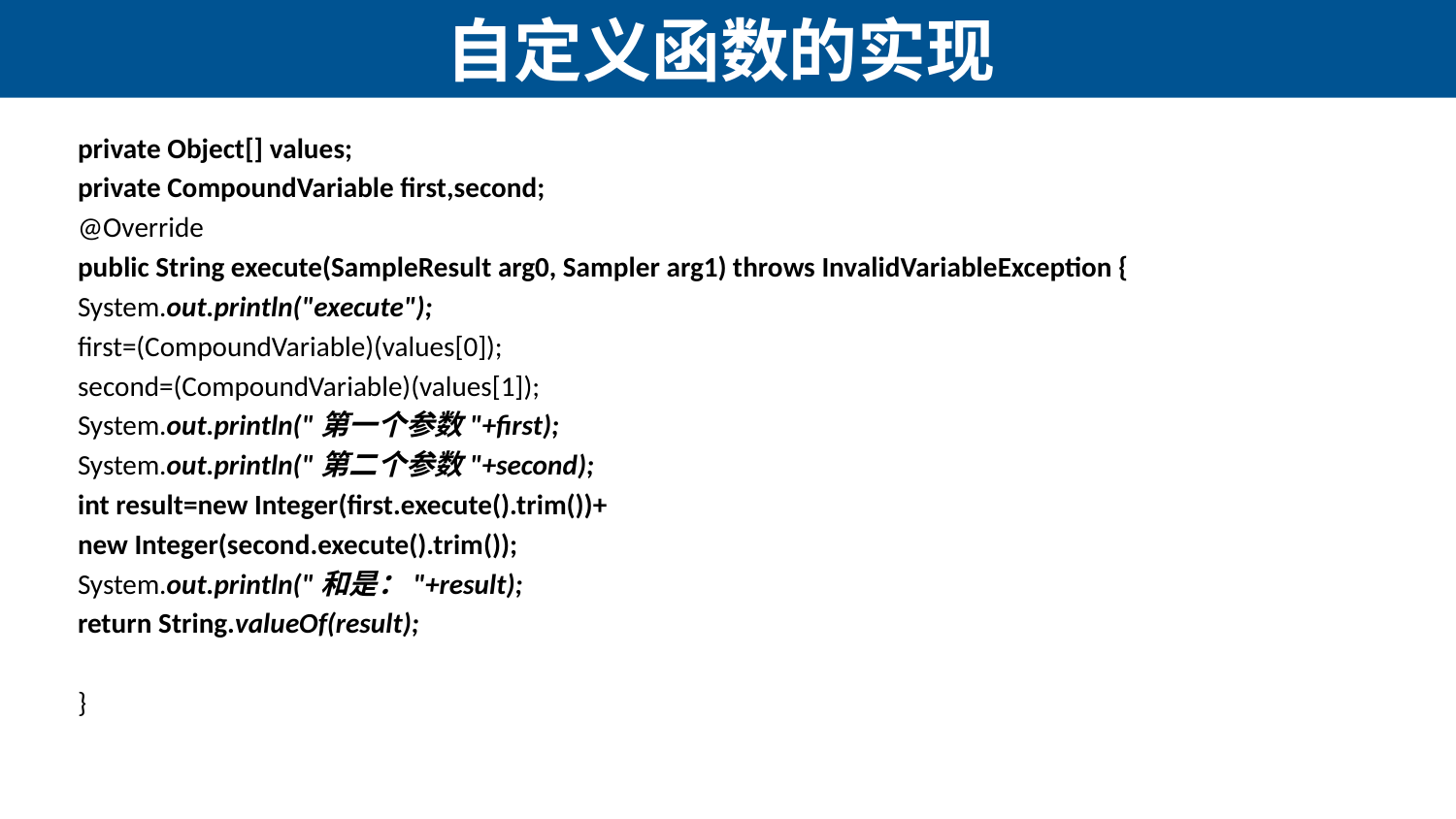

# 自定义函数的实现
private Object[] values;
private CompoundVariable first,second;
@Override
public String execute(SampleResult arg0, Sampler arg1) throws InvalidVariableException {
System.out.println("execute");
first=(CompoundVariable)(values[0]);
second=(CompoundVariable)(values[1]);
System.out.println("第一个参数"+first);
System.out.println("第二个参数"+second);
int result=new Integer(first.execute().trim())+
new Integer(second.execute().trim());
System.out.println("和是："+result);
return String.valueOf(result);

}